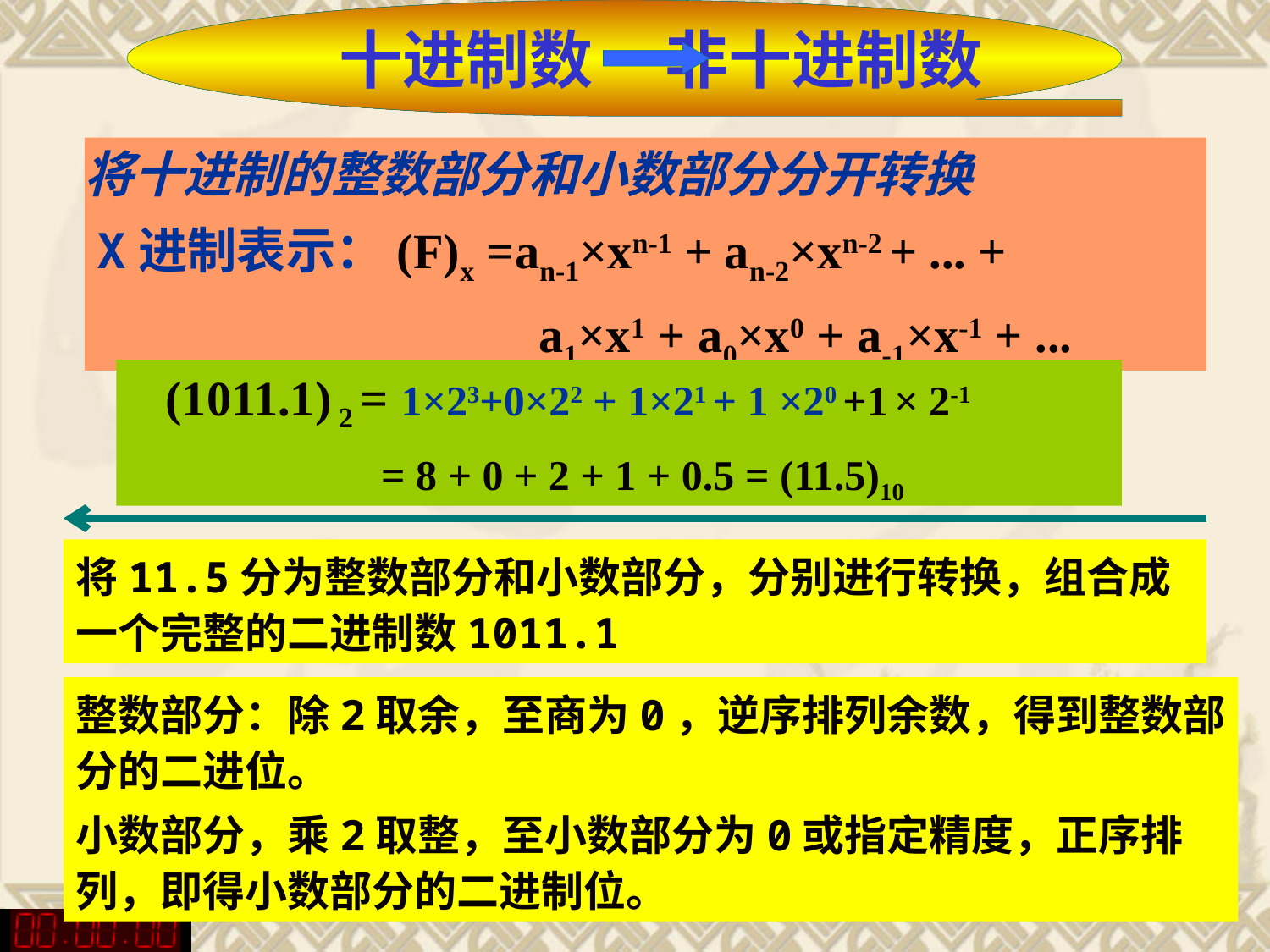

十进制数     非十进制数

将十进制的整数部分和小数部分分开转换
 X进制表示：(F)x =an-1×xn-1 + an-2×xn-2 + ... +
                                     a1×x1 + a0×x0 + a-1×x-1 + ...

    (1011.1) 2 = 1×23+0×22 + 1×21 + 1 ×20 +1 × 2-1
                         = 8 + 0 + 2 + 1 + 0.5 = (11.5)10

将11.5分为整数部分和小数部分，分别进行转换，组合成一个完整的二进制数1011.1
整数部分：除2取余，至商为0，逆序排列余数，得到整数部分的二进位。
小数部分，乘2取整，至小数部分为0或指定精度，正序排列，即得小数部分的二进制位。
32